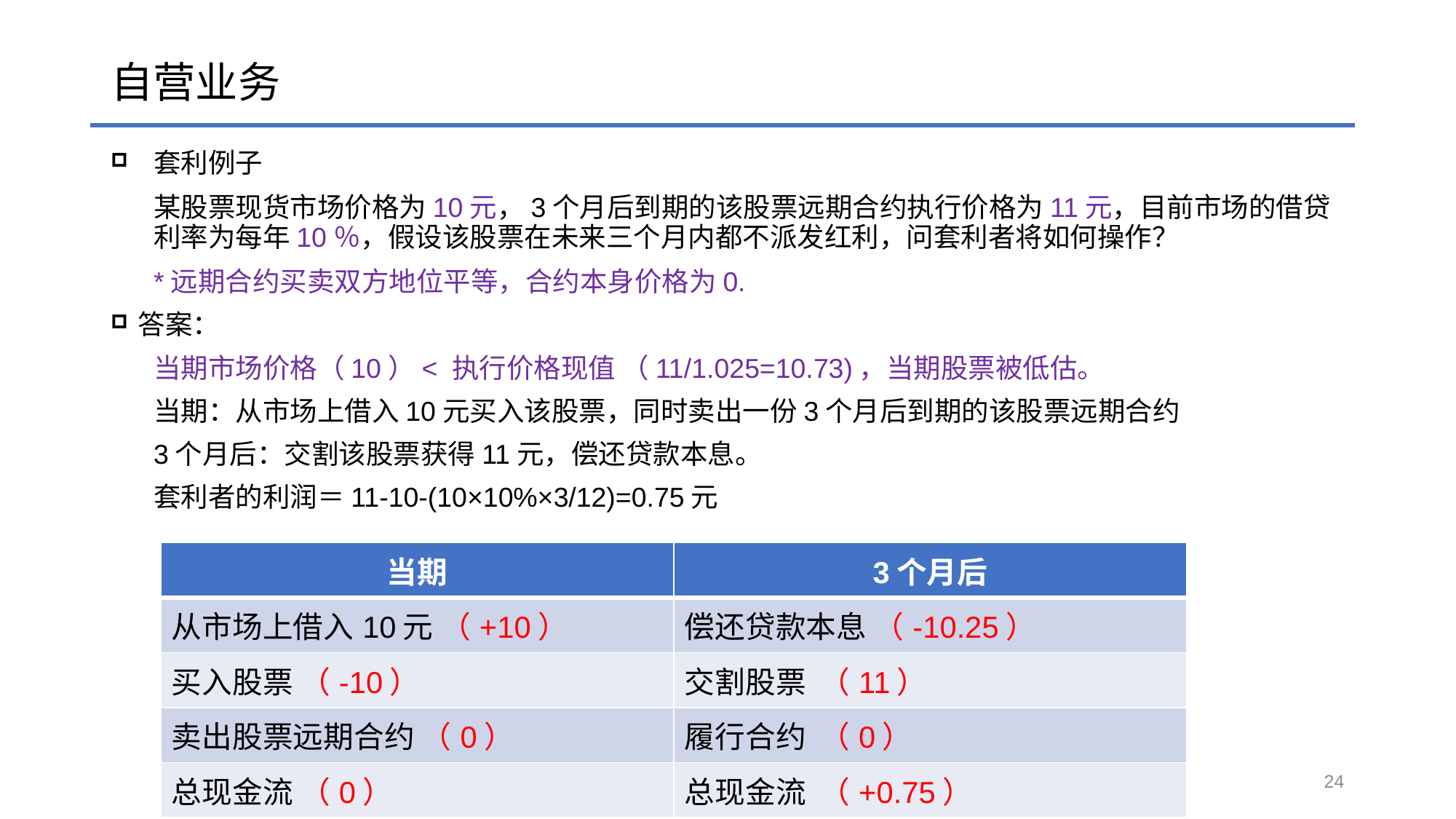

# 自营业务
套利例子
某股票现货市场价格为10元，3个月后到期的该股票远期合约执行价格为11元，目前市场的借贷利率为每年10％，假设该股票在未来三个月内都不派发红利，问套利者将如何操作？
*远期合约买卖双方地位平等，合约本身价格为0.
答案：
当期市场价格（10）< 执行价格现值 （11/1.025=10.73)，当期股票被低估。
当期：从市场上借入10元买入该股票，同时卖出一份3个月后到期的该股票远期合约
3个月后：交割该股票获得11元，偿还贷款本息。
套利者的利润＝11-10-(10×10%×3/12)=0.75元
| 当期 | 3个月后 |
| --- | --- |
| 从市场上借入10元 （+10） | 偿还贷款本息 （-10.25） |
| 买入股票 （-10） | 交割股票 （11） |
| 卖出股票远期合约 （0） | 履行合约 （0） |
| 总现金流 （0） | 总现金流 （+0.75） |
24